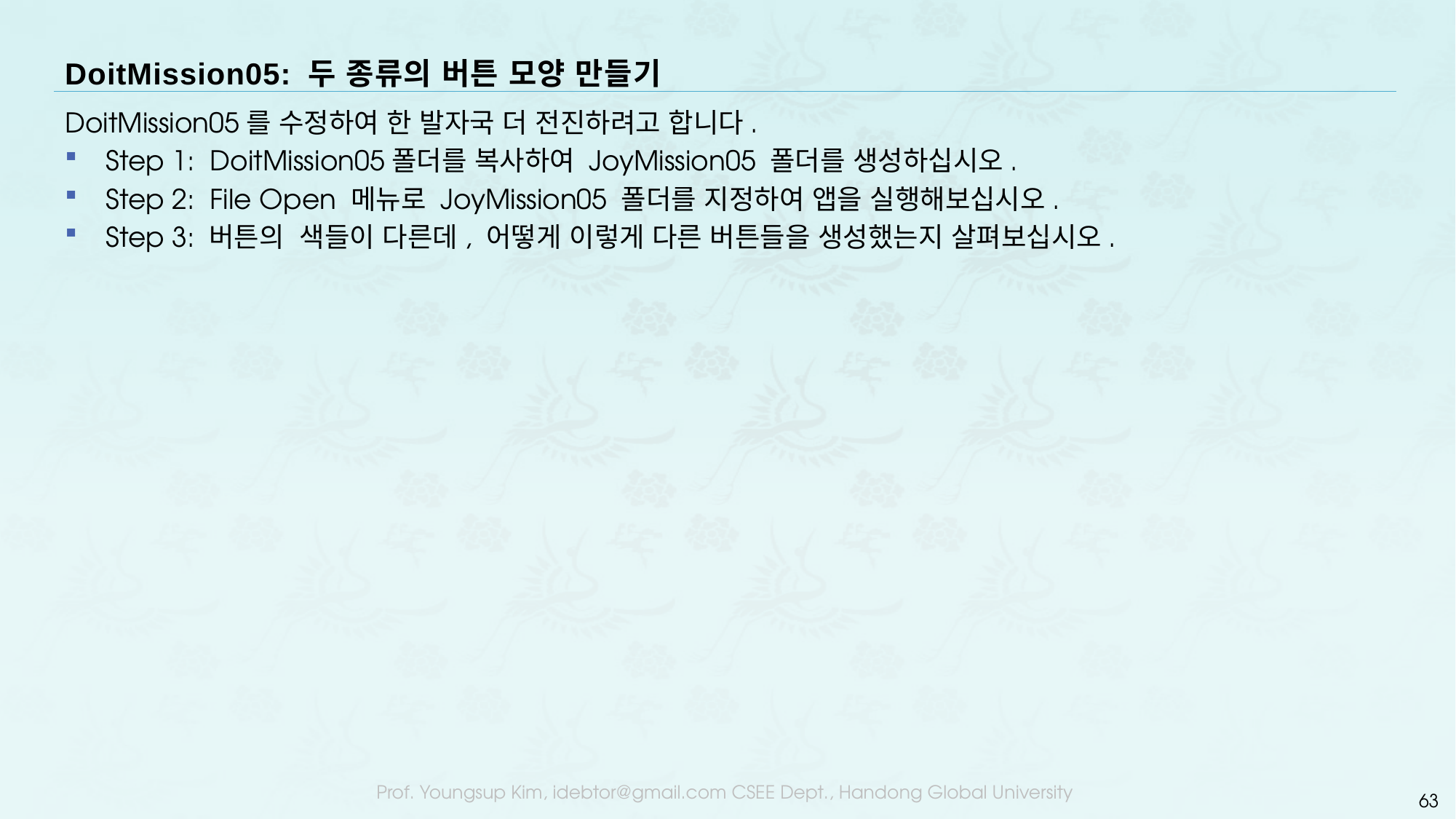

# DoitMission05: 두 종류의 버튼 모양 만들기
DoitMission05를 수정하여 한 발자국 더 전진하려고 합니다.
Step 1:  DoitMission05폴더를 복사하여 JoyMission05 폴더를 생성하십시오.
Step 2:  File Open 메뉴로 JoyMission05 폴더를 지정하여 앱을 실행해보십시오.
Step 3: 버튼의  색들이 다른데, 어떻게 이렇게 다른 버튼들을 생성했는지 살펴보십시오.

63